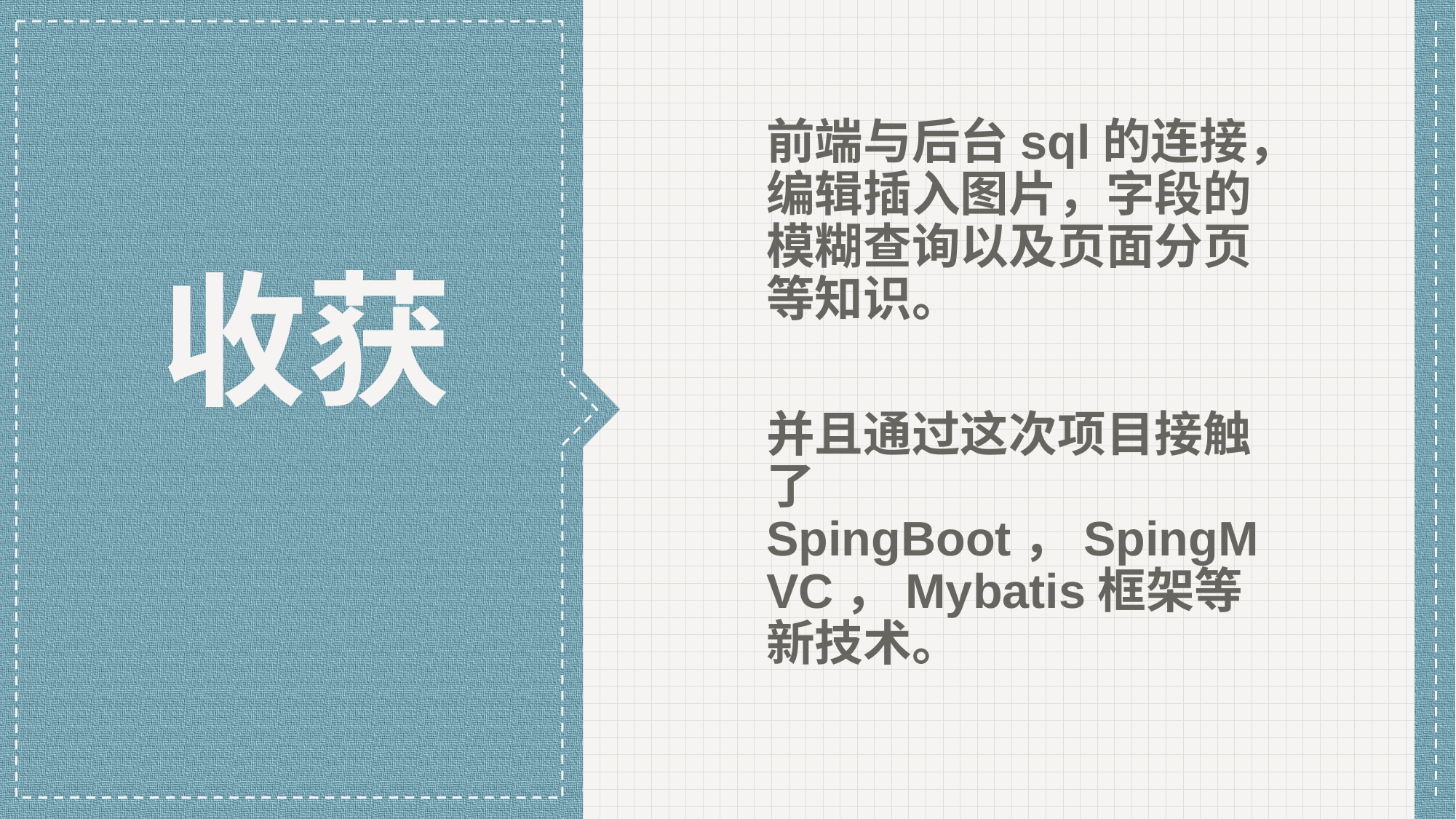

前端与后台sql的连接，编辑插入图片，字段的模糊查询以及页面分页等知识。

并且通过这次项目接触了SpingBoot，SpingMVC，Mybatis框架等新技术。

收获